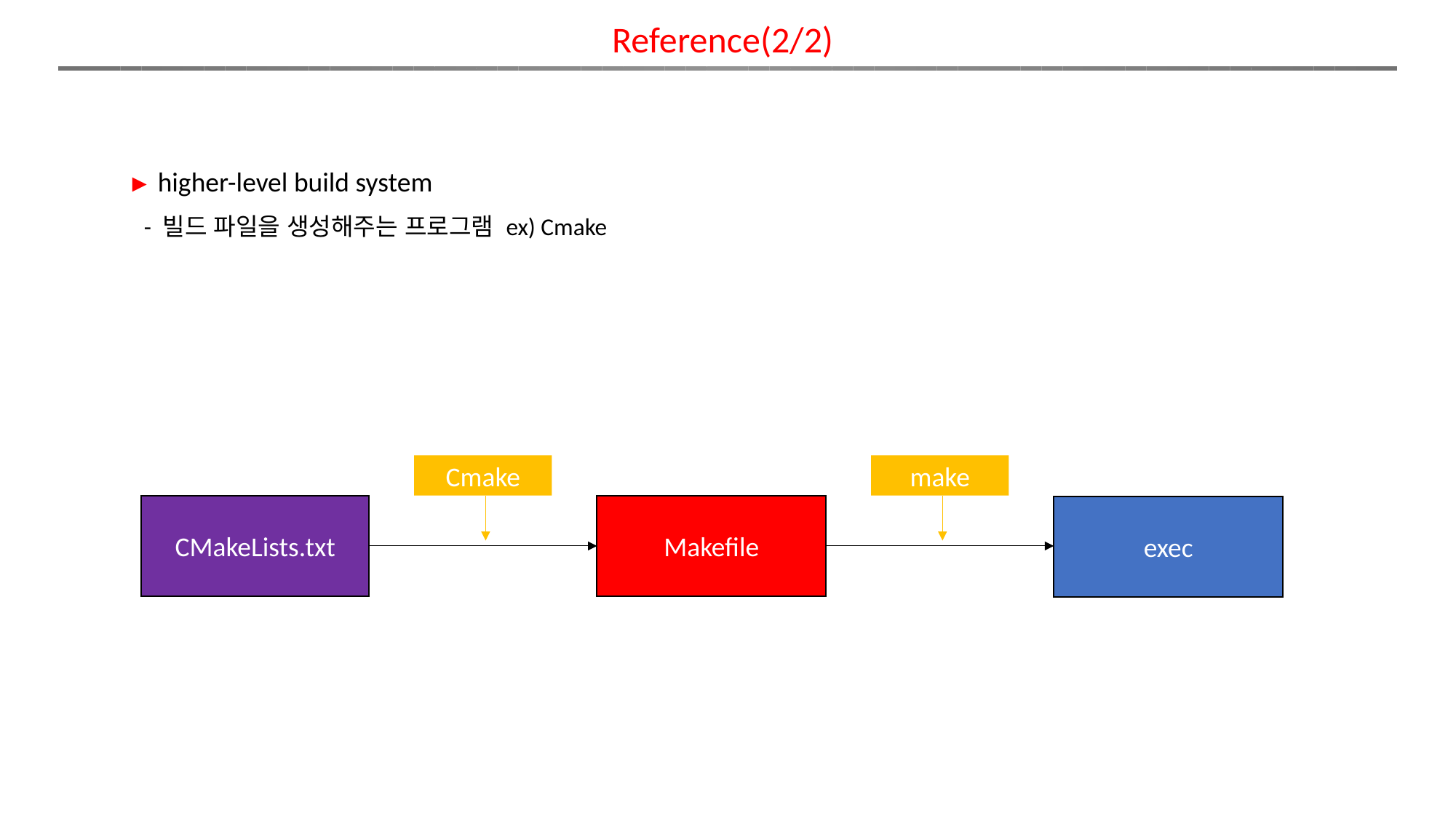

Reference(2/2)

► higher-level build system
   - 빌드 파일을 생성해주는 프로그램 ex) Cmake
Cmake
make
CMakeLists.txt
Makefile
exec